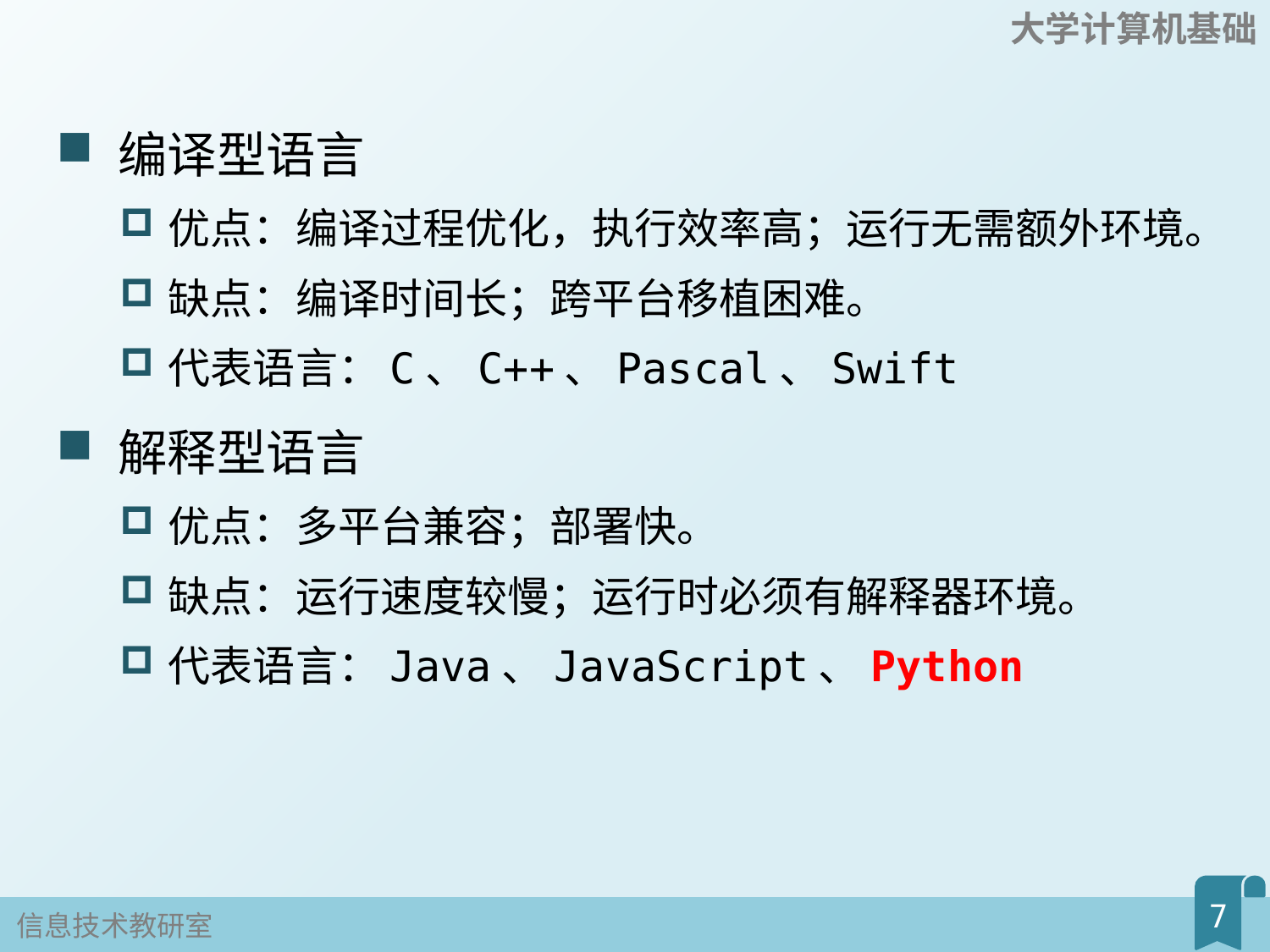

编译型语言
优点：编译过程优化，执行效率高；运行无需额外环境。
缺点：编译时间长；跨平台移植困难。
代表语言：C、C++、Pascal、Swift
解释型语言
优点：多平台兼容；部署快。
缺点：运行速度较慢；运行时必须有解释器环境。
代表语言：Java、JavaScript、Python
7